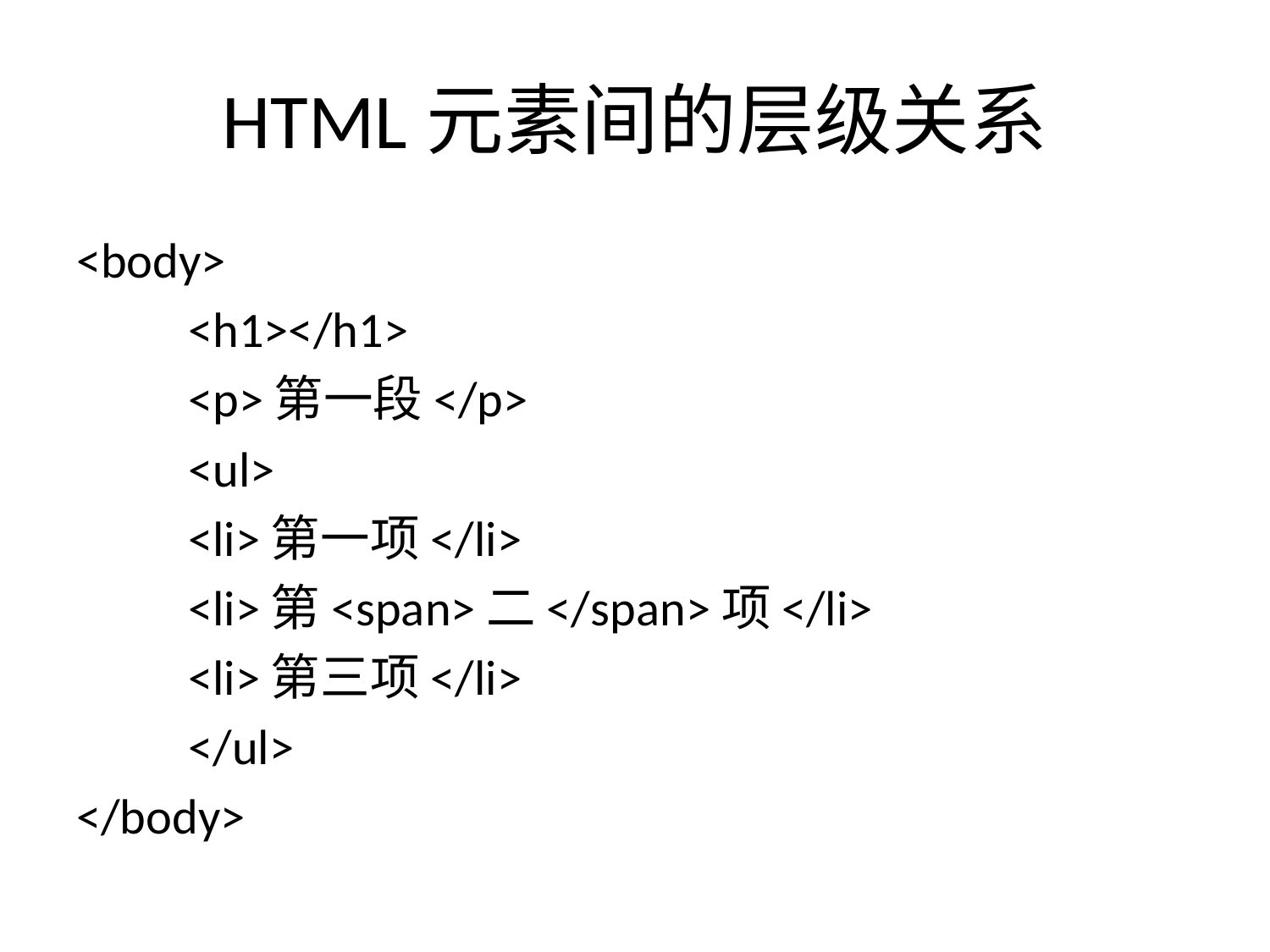

# HTML元素间的层级关系
<body>
	<h1></h1>
	<p>第一段</p>
	<ul>
		<li>第一项</li>
		<li>第<span>二</span>项</li>
		<li>第三项</li>
	</ul>
</body>